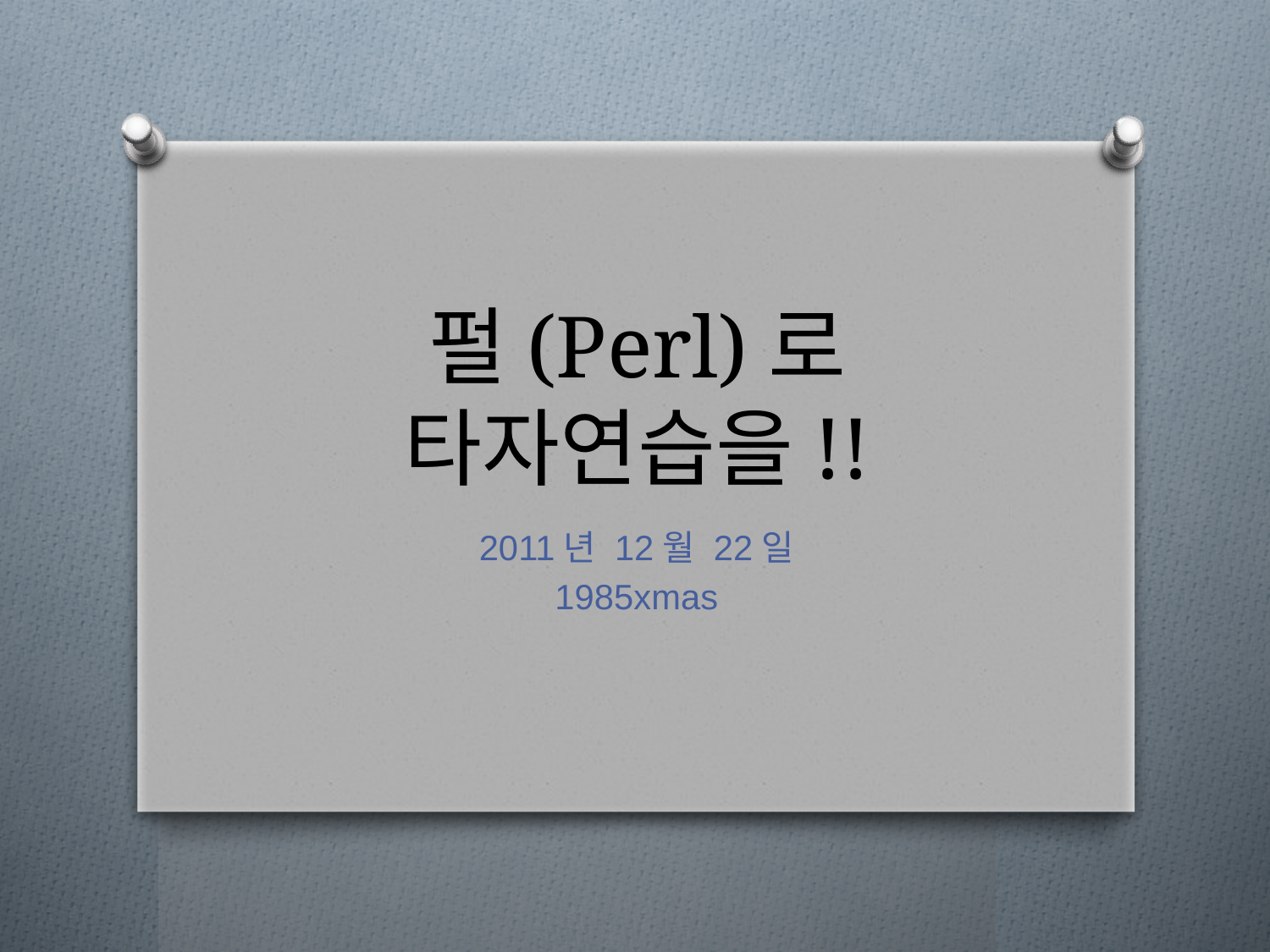

# 펄(Perl)로 타자연습을!!
2011년 12월 22일
1985xmas